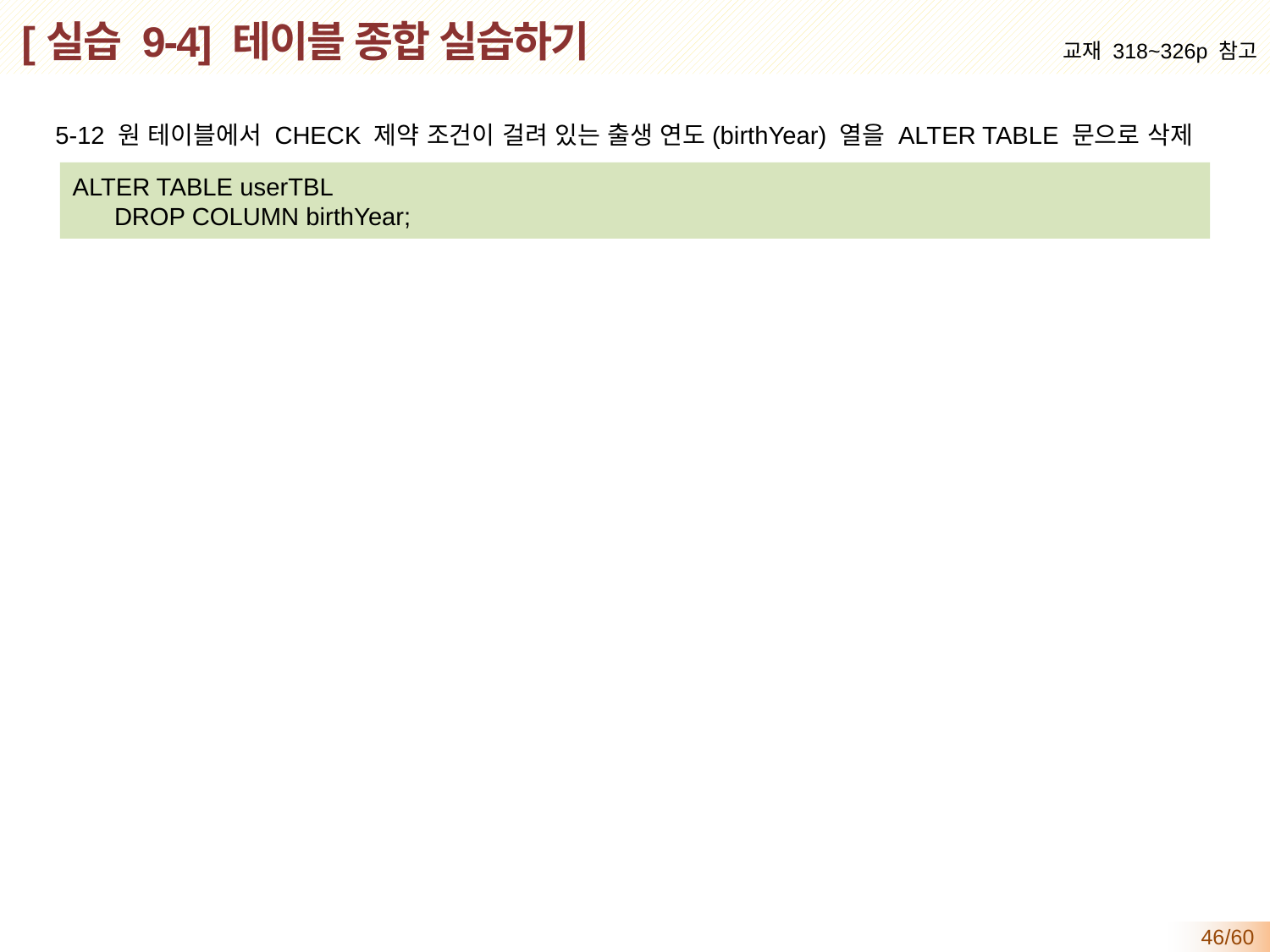

# [실습 9-4] 테이블 종합 실습하기
교재 318~326p 참고
   5-12 원 테이블에서 CHECK 제약 조건이 걸려 있는 출생 연도(birthYear) 열을 ALTER TABLE 문으로 삭제

ALTER TABLE userTBL
      DROP COLUMN birthYear;